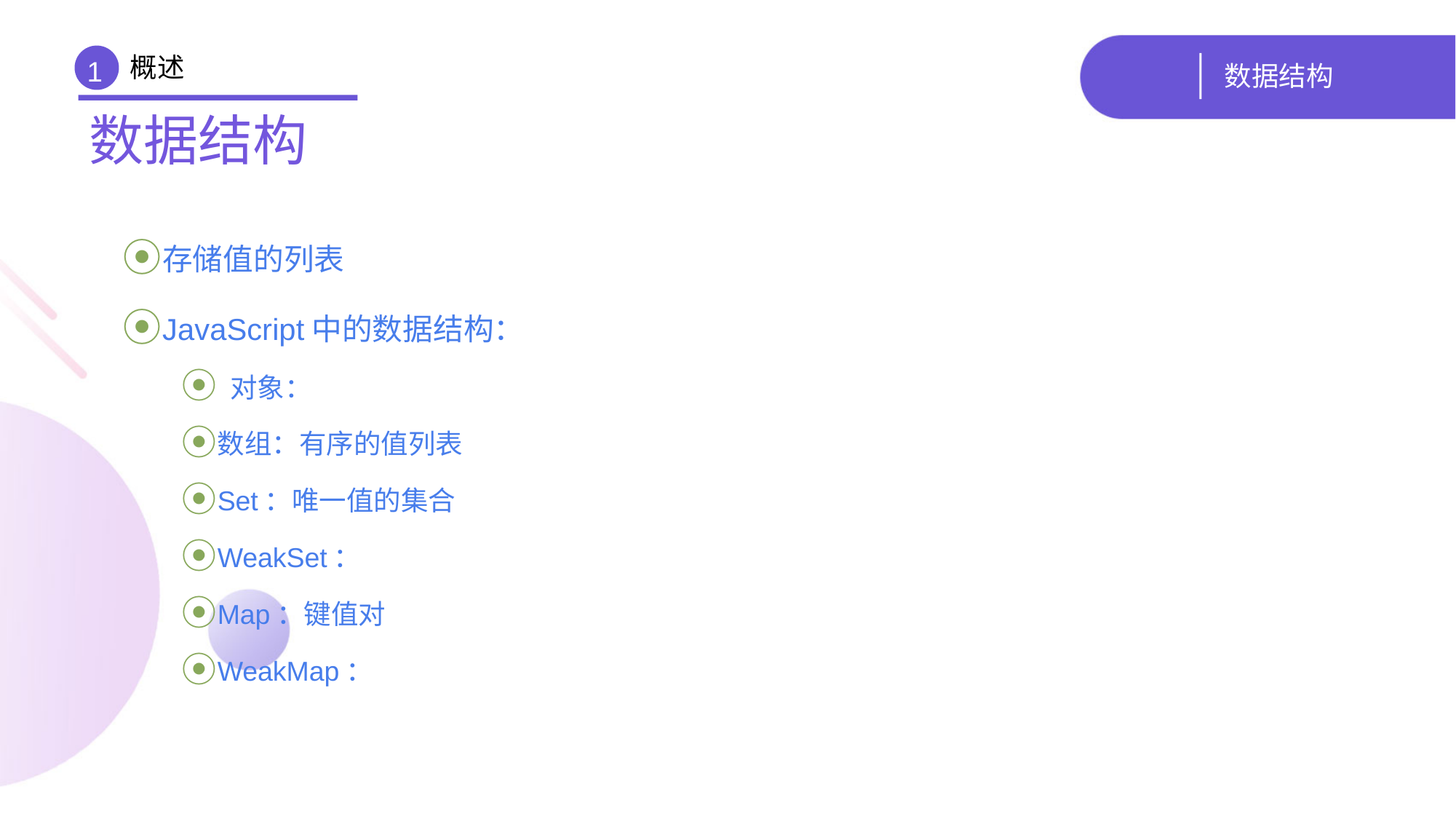

概述
# 数据结构
1
数据结构
存储值的列表
JavaScript中的数据结构：
 对象：
数组：有序的值列表
Set：唯一值的集合
WeakSet：
Map：键值对
WeakMap：